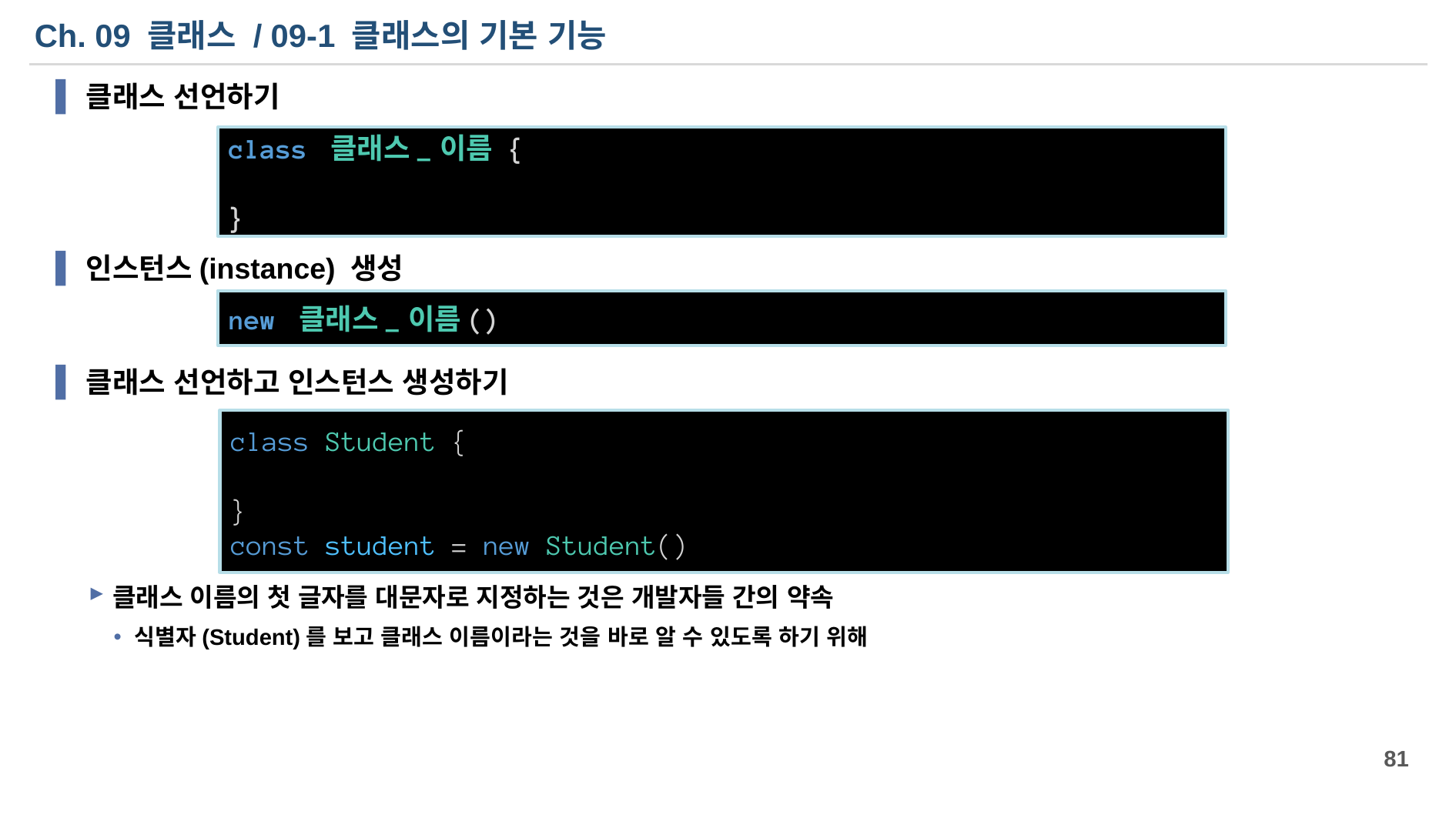

# Ch. 09 클래스 / 09-1 클래스의 기본 기능
클래스 선언하기

인스턴스(instance) 생성

클래스 선언하고 인스턴스 생성하기

클래스 이름의 첫 글자를 대문자로 지정하는 것은 개발자들 간의 약속
식별자(Student)를 보고 클래스 이름이라는 것을 바로 알 수 있도록 하기 위해

class 클래스_이름 {

}
new 클래스_이름()
class Student {
}
const student = new Student()
81